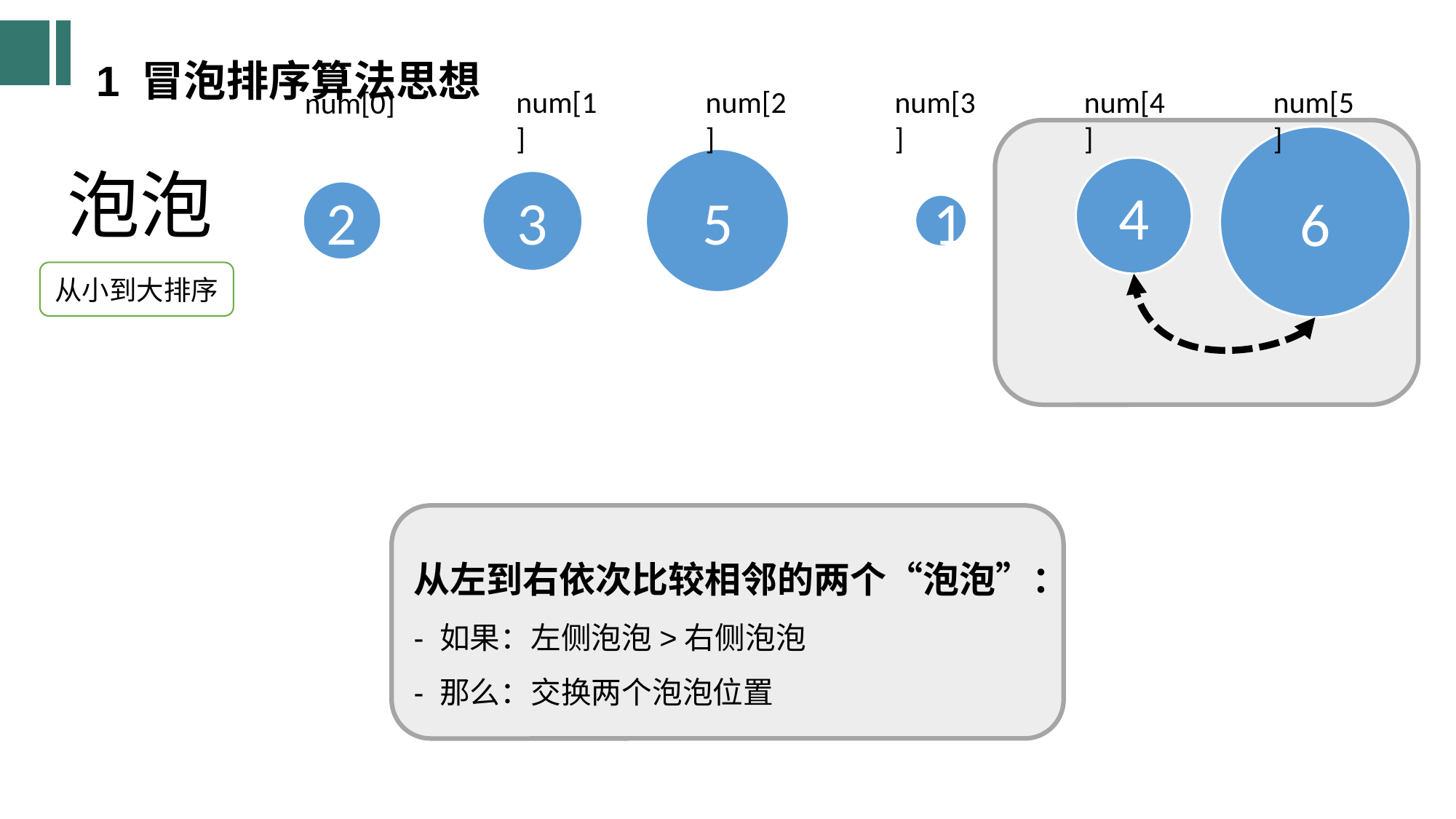

1 冒泡排序算法思想

num[0]
num[1]
num[2]
num[3]
num[4]
num[5]

6
5
泡泡
4
3
2
1
从小到大排序
从左到右依次比较相邻的两个“泡泡”：
- 如果：左侧泡泡>右侧泡泡
- 那么：交换两个泡泡位置